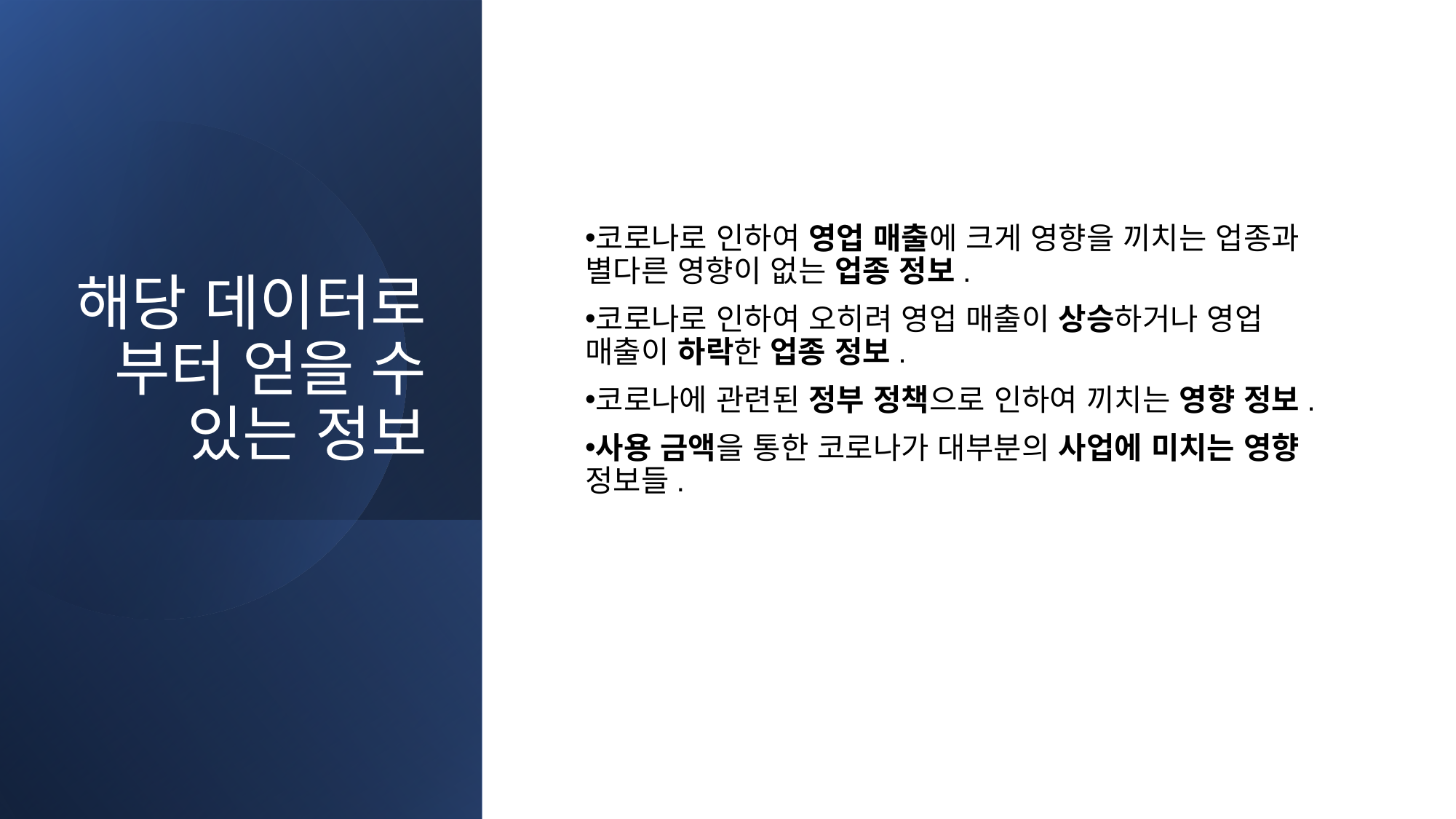

# 해당 데이터로 부터 얻을 수 있는 정보
코로나로 인하여 영업 매출에 크게 영향을 끼치는 업종과 별다른 영향이 없는 업종 정보.
코로나로 인하여 오히려 영업 매출이 상승하거나 영업 매출이 하락한 업종 정보.
코로나에 관련된 정부 정책으로 인하여 끼치는 영향 정보.
사용 금액을 통한 코로나가 대부분의 사업에 미치는 영향 정보들.